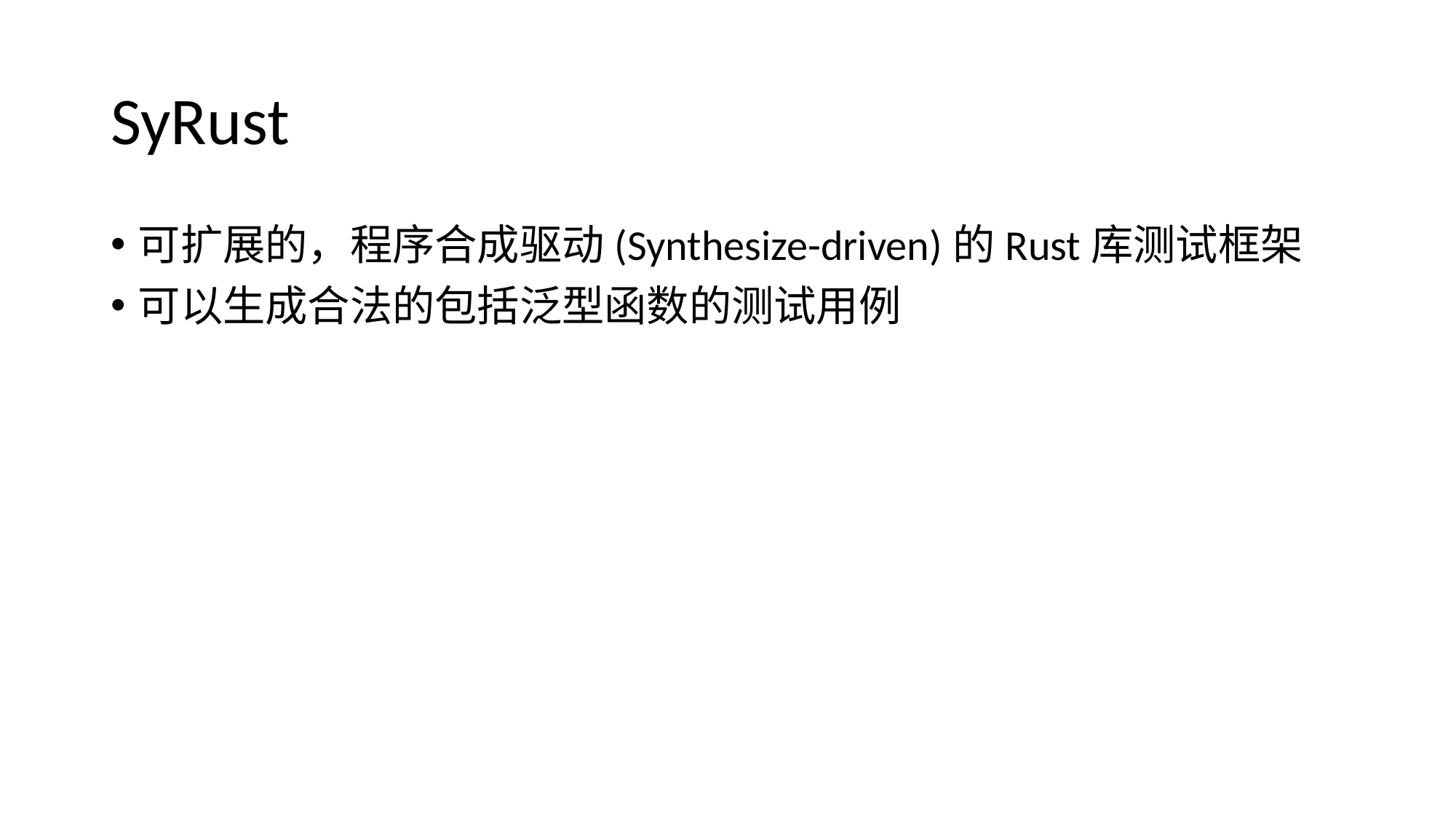

# SyRust
可扩展的，程序合成驱动(Synthesize-driven)的Rust库测试框架
可以生成合法的包括泛型函数的测试用例